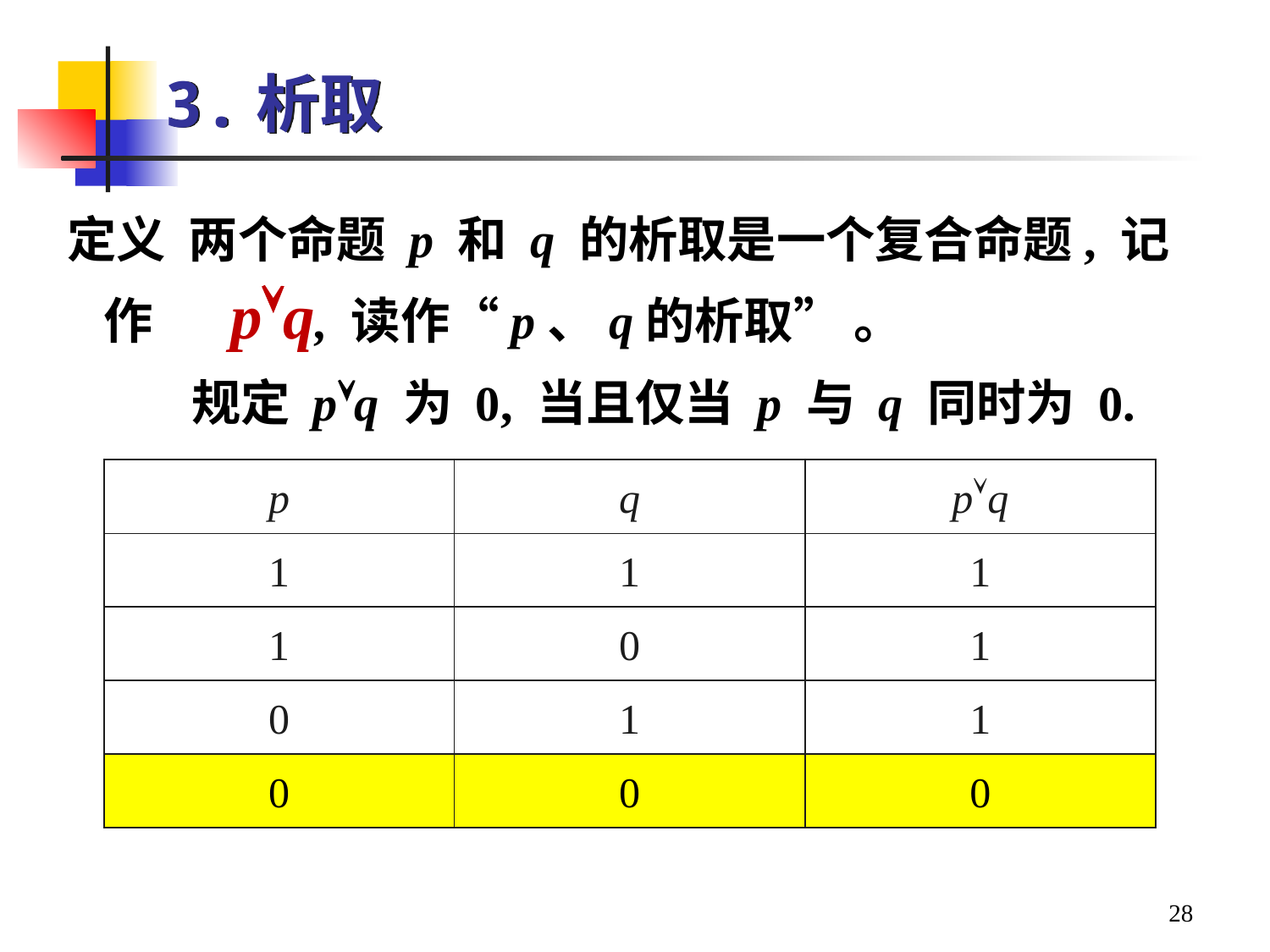

# 3.析取
定义  两个命题 p 和 q 的析取是一个复合命题, 记作 	p∨q, 读作“p、q的析取” 。
          规定 p∨q 为 0, 当且仅当 p 与 q 同时为 0.
| p | q | p∨q |
| --- | --- | --- |
| 1 | 1 | 1 |
| 1 | 0 | 1 |
| 0 | 1 | 1 |
| 0 | 0 | 0 |
28